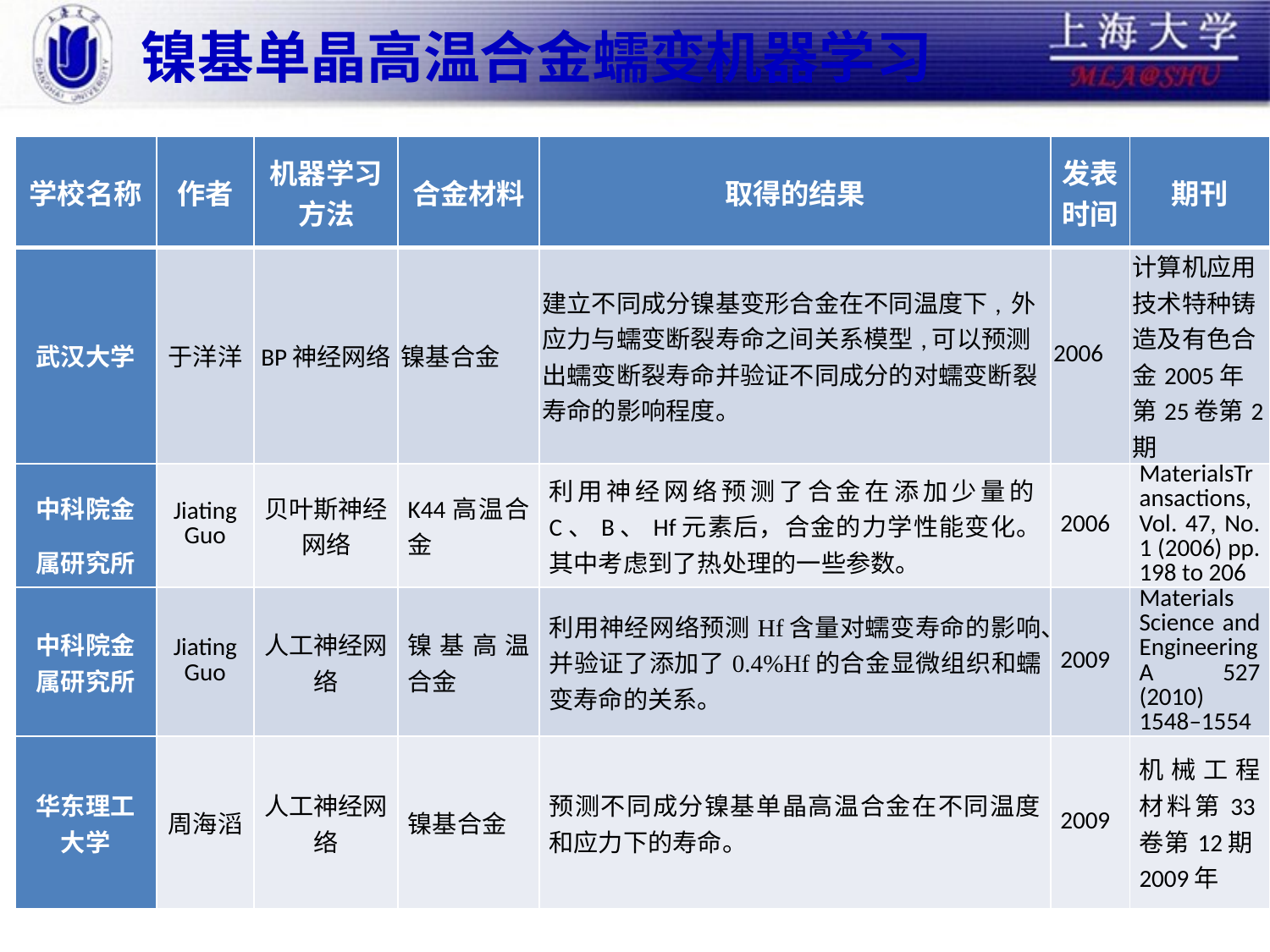

# 镍基单晶高温合金蠕变机器学习
| 学校名称 | 作者 | 机器学习方法 | 合金材料 | 取得的结果 | 发表 时间 | 期刊 |
| --- | --- | --- | --- | --- | --- | --- |
| 武汉大学 | 于洋洋 | BP神经网络 | 镍基合金 | 建立不同成分镍基变形合金在不同温度下, 外应力与蠕变断裂寿命之间关系模型,可以预测出蠕变断裂寿命并验证不同成分的对蠕变断裂寿命的影响程度。 | 2006 | 计算机应用技术特种铸造及有色合金2005年第25卷第2期 |
| 中科院金属研究所 | Jiating Guo | 贝叶斯神经网络 | K44高温合金 | 利用神经网络预测了合金在添加少量的C、B、Hf元素后，合金的力学性能变化。其中考虑到了热处理的一些参数。 | 2006 | MaterialsTransactions, Vol. 47, No. 1 (2006) pp. 198 to 206 |
| 中科院金属研究所 | JiatingGuo | 人工神经网络 | 镍基高温合金 | 利用神经网络预测Hf含量对蠕变寿命的影响、并验证了添加了0.4%Hf的合金显微组织和蠕变寿命的关系。 | 2009 | Materials Science and Engineering A 527 (2010) 1548–1554 |
| 华东理工大学 | 周海滔 | 人工神经网络 | 镍基合金 | 预测不同成分镍基单晶高温合金在不同温度和应力下的寿命。 | 2009 | 机械工程材料第33卷第12期2009年 |